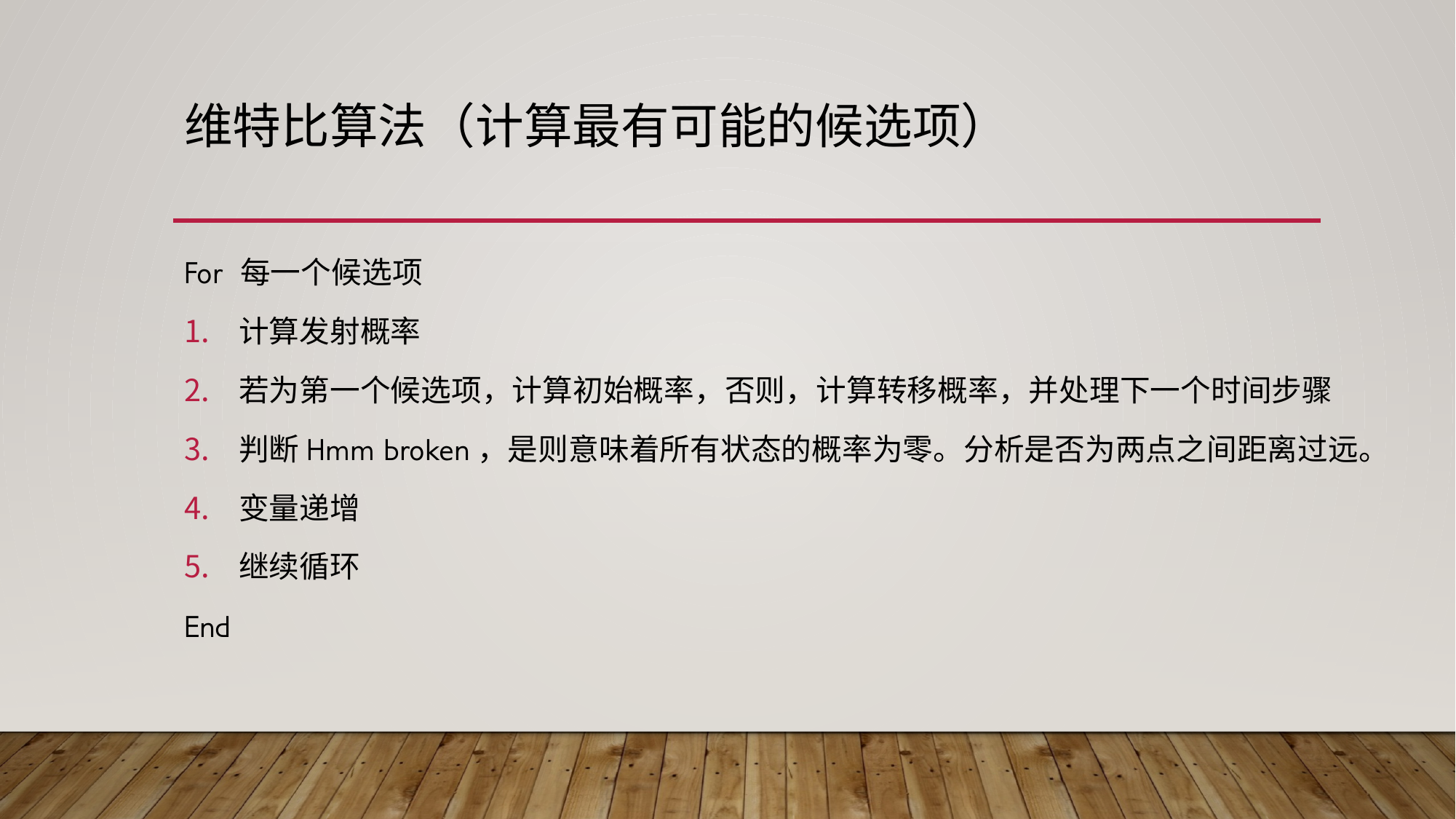

# 维特比算法（计算最有可能的候选项）
For 每一个候选项
计算发射概率
若为第一个候选项，计算初始概率，否则，计算转移概率，并处理下一个时间步骤
判断Hmm broken，是则意味着所有状态的概率为零。分析是否为两点之间距离过远。
变量递增
继续循环
End